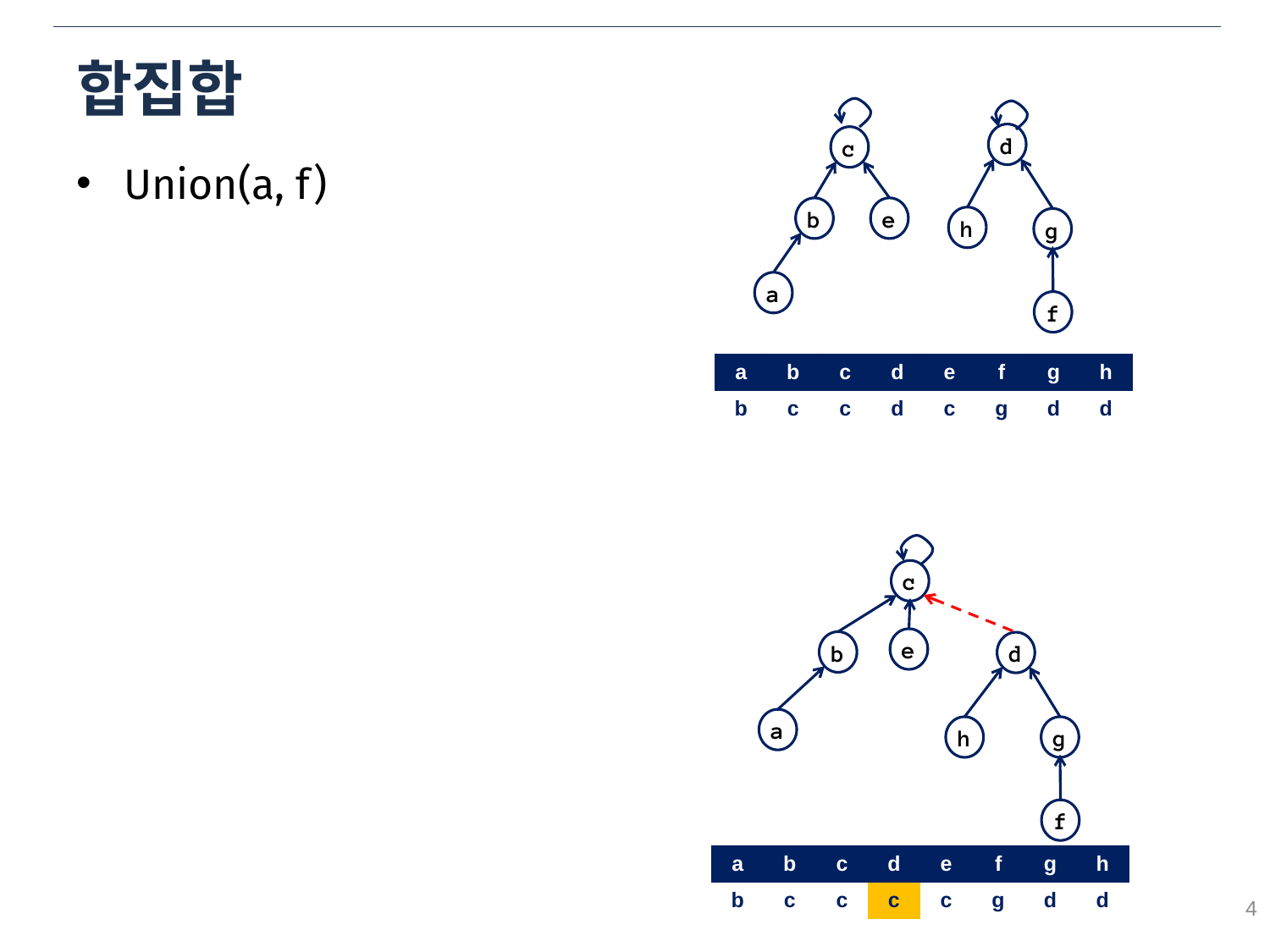

# 합집합

d
c
b
e
h
g
a
f
Union(a, f)
| a | b | c | d | e | f | g | h |
| --- | --- | --- | --- | --- | --- | --- | --- |
| b | c | c | d | c | g | d | d |

c
e
b
d
a
h
g
f
| a | b | c | d | e | f | g | h |
| --- | --- | --- | --- | --- | --- | --- | --- |
| b | c | c | c | c | g | d | d |
4